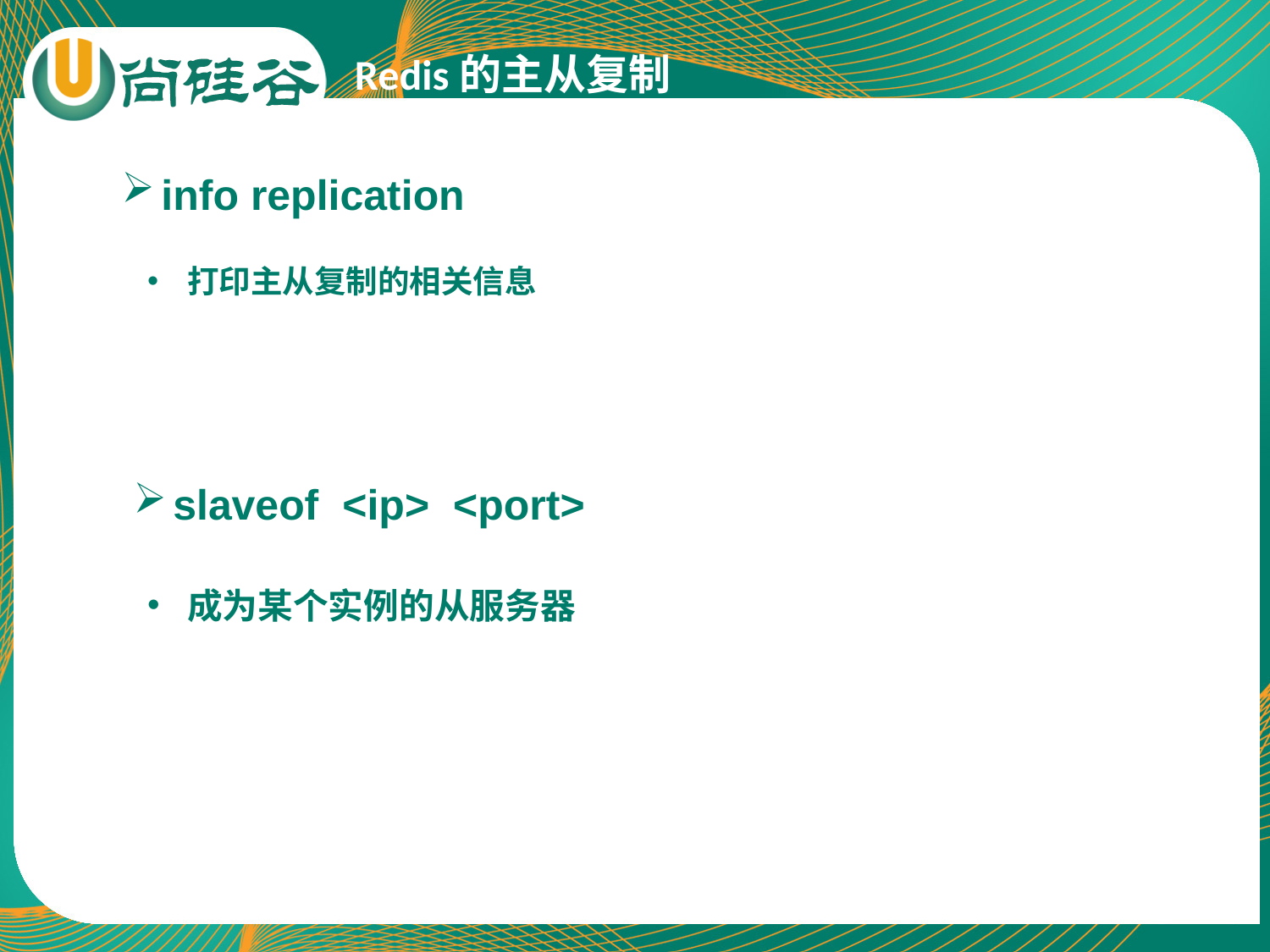

Redis的主从复制
info replication
打印主从复制的相关信息
slaveof  <ip>  <port>
成为某个实例的从服务器